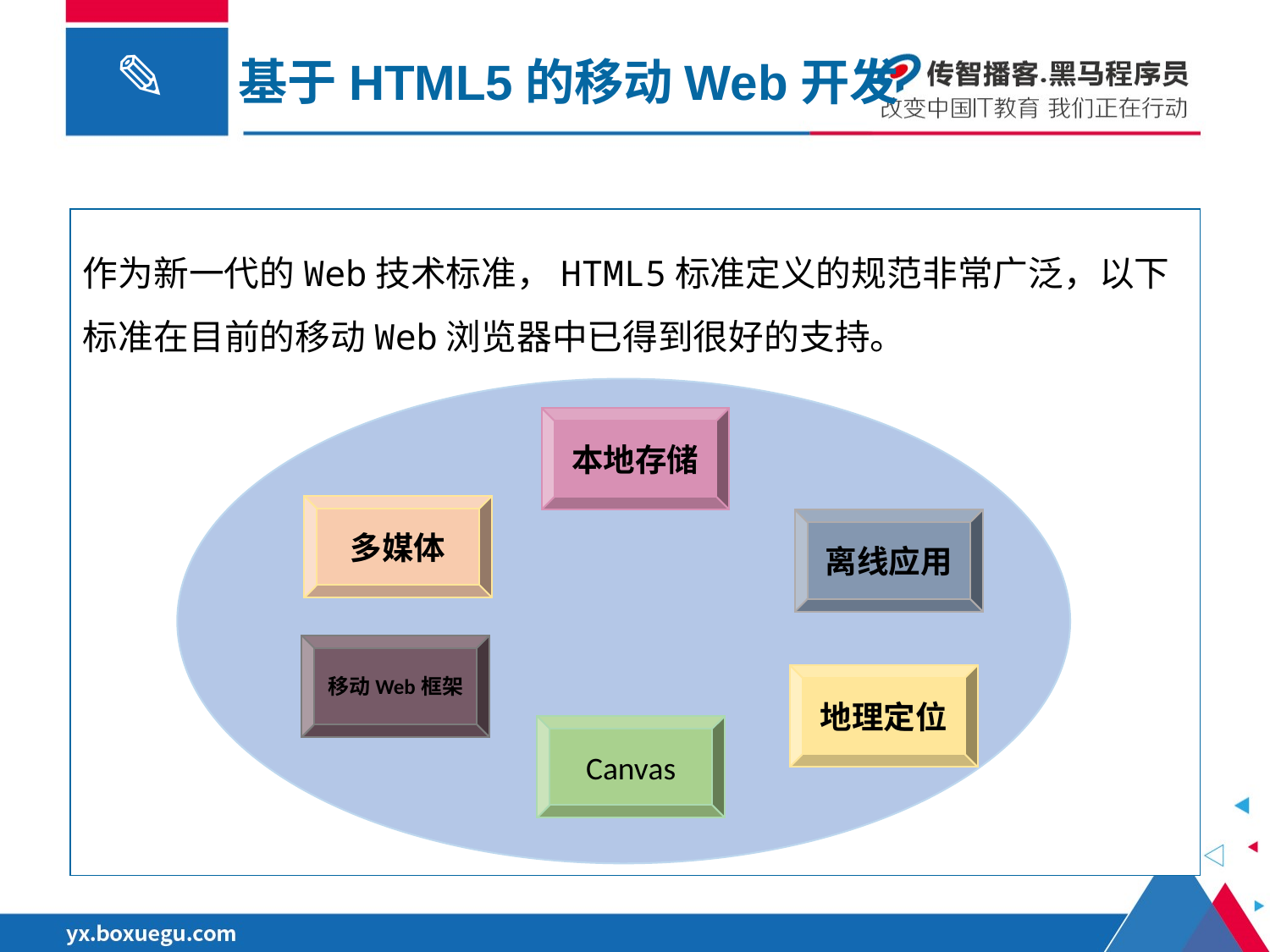

基于HTML5的移动Web开发

作为新一代的Web技术标准，HTML5标准定义的规范非常广泛，以下标准在目前的移动Web浏览器中已得到很好的支持。

本地存储
多媒体
离线应用
移动Web框架
地理定位
Canvas